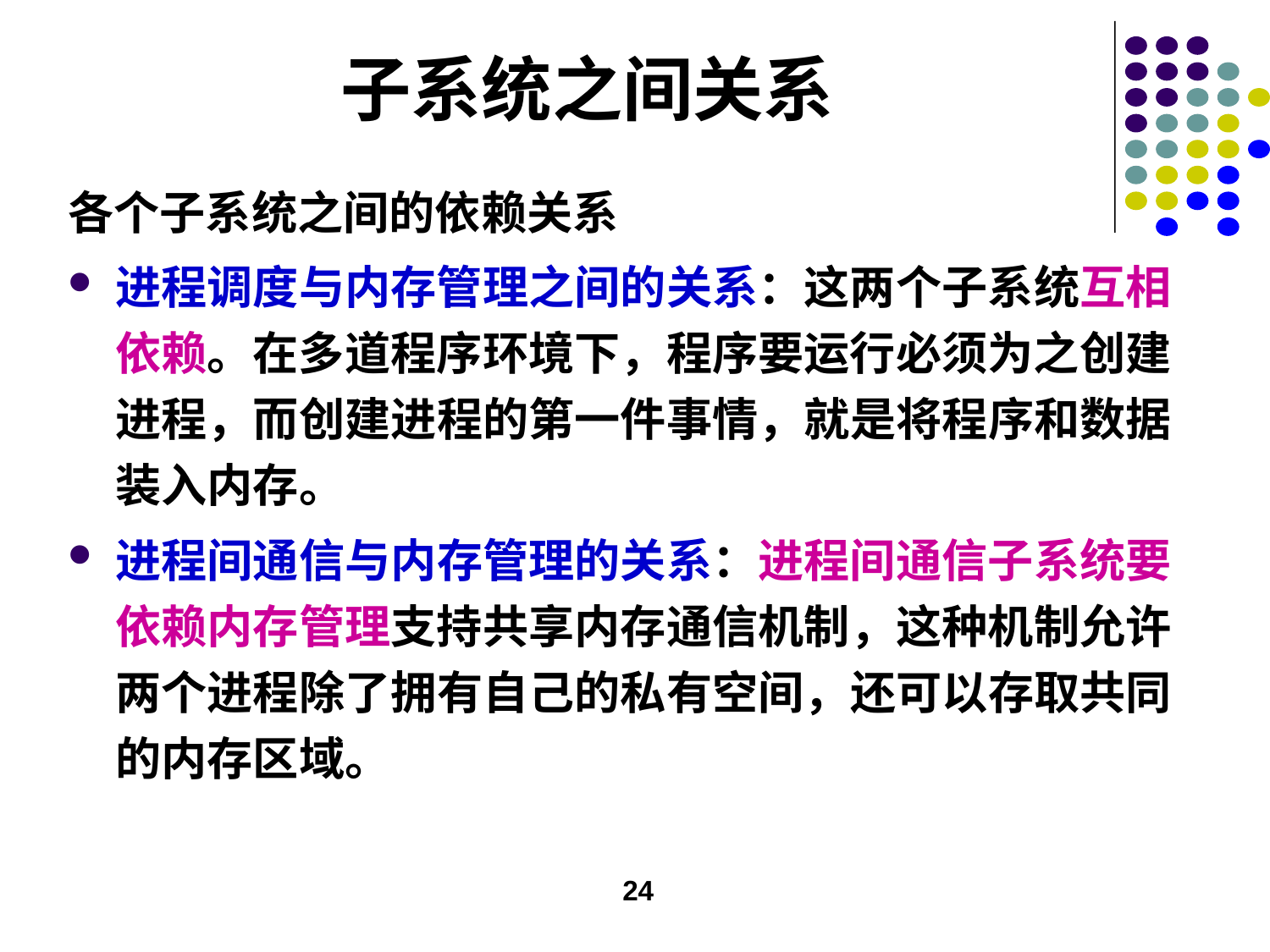

# 子系统之间关系
各个子系统之间的依赖关系
进程调度与内存管理之间的关系：这两个子系统互相依赖。在多道程序环境下，程序要运行必须为之创建进程，而创建进程的第一件事情，就是将程序和数据装入内存。
进程间通信与内存管理的关系：进程间通信子系统要依赖内存管理支持共享内存通信机制，这种机制允许两个进程除了拥有自己的私有空间，还可以存取共同的内存区域。
24